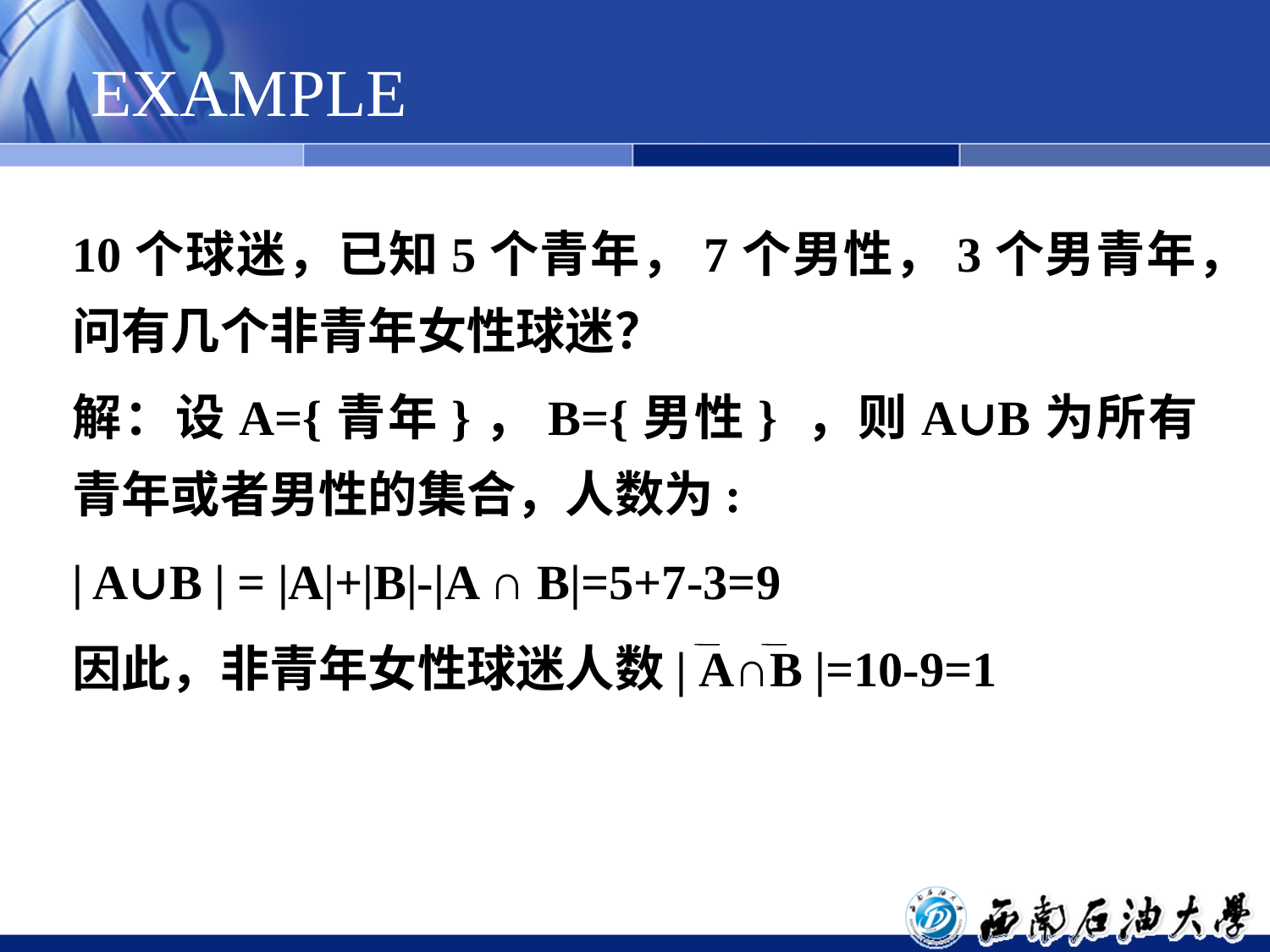

# EXAMPLE
10个球迷，已知5个青年，7个男性，3个男青年，问有几个非青年女性球迷？
解：设A={青年}，B={男性} ，则A∪B为所有青年或者男性的集合，人数为:
| A∪B | = |A|+|B|-|A ∩ B|=5+7-3=9
因此，非青年女性球迷人数| A∩B |=10-9=1